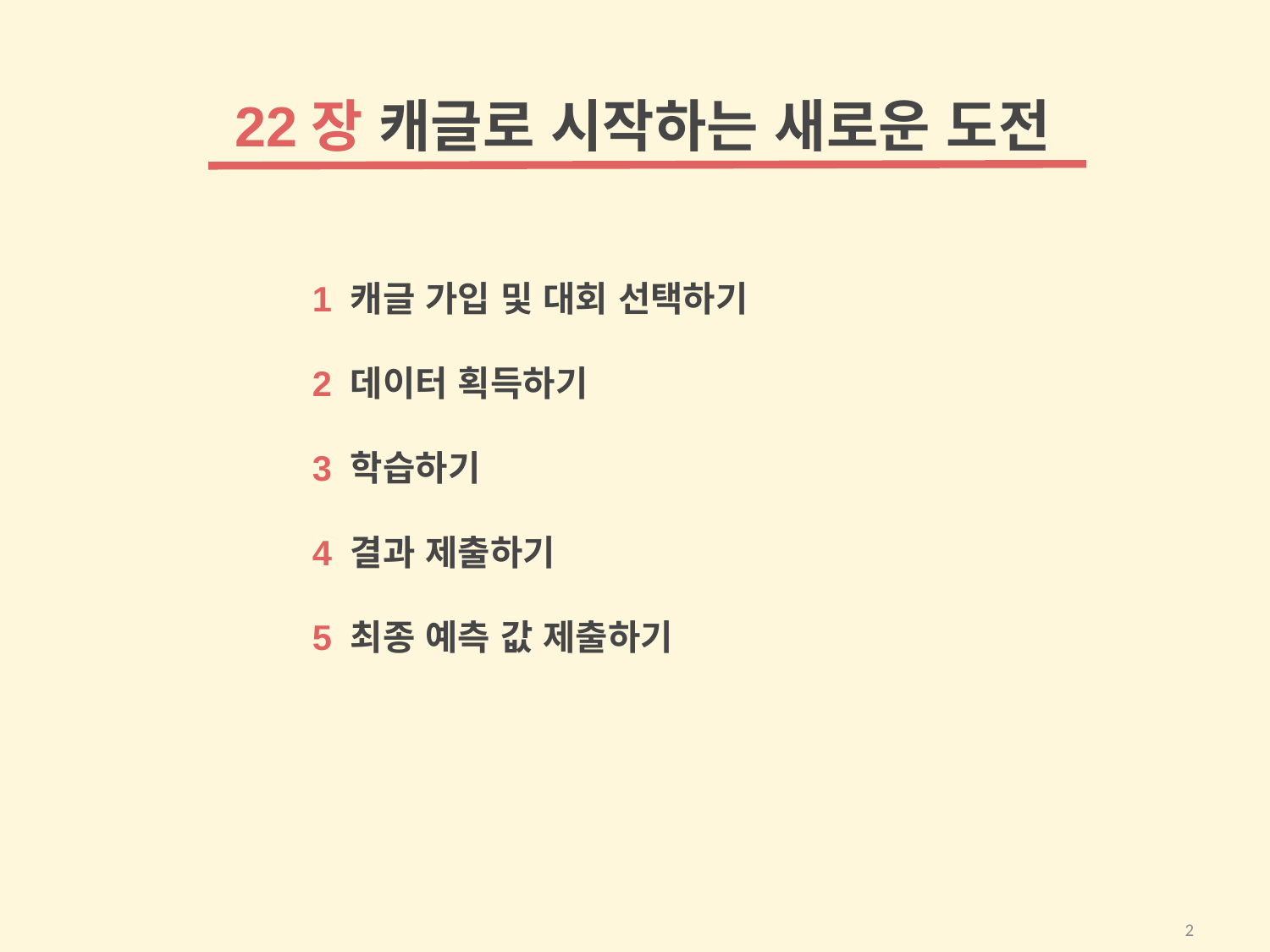

22장 캐글로 시작하는 새로운 도전
1 캐글 가입 및 대회 선택하기
2 데이터 획득하기
3 학습하기
4 결과 제출하기
5 최종 예측 값 제출하기
2